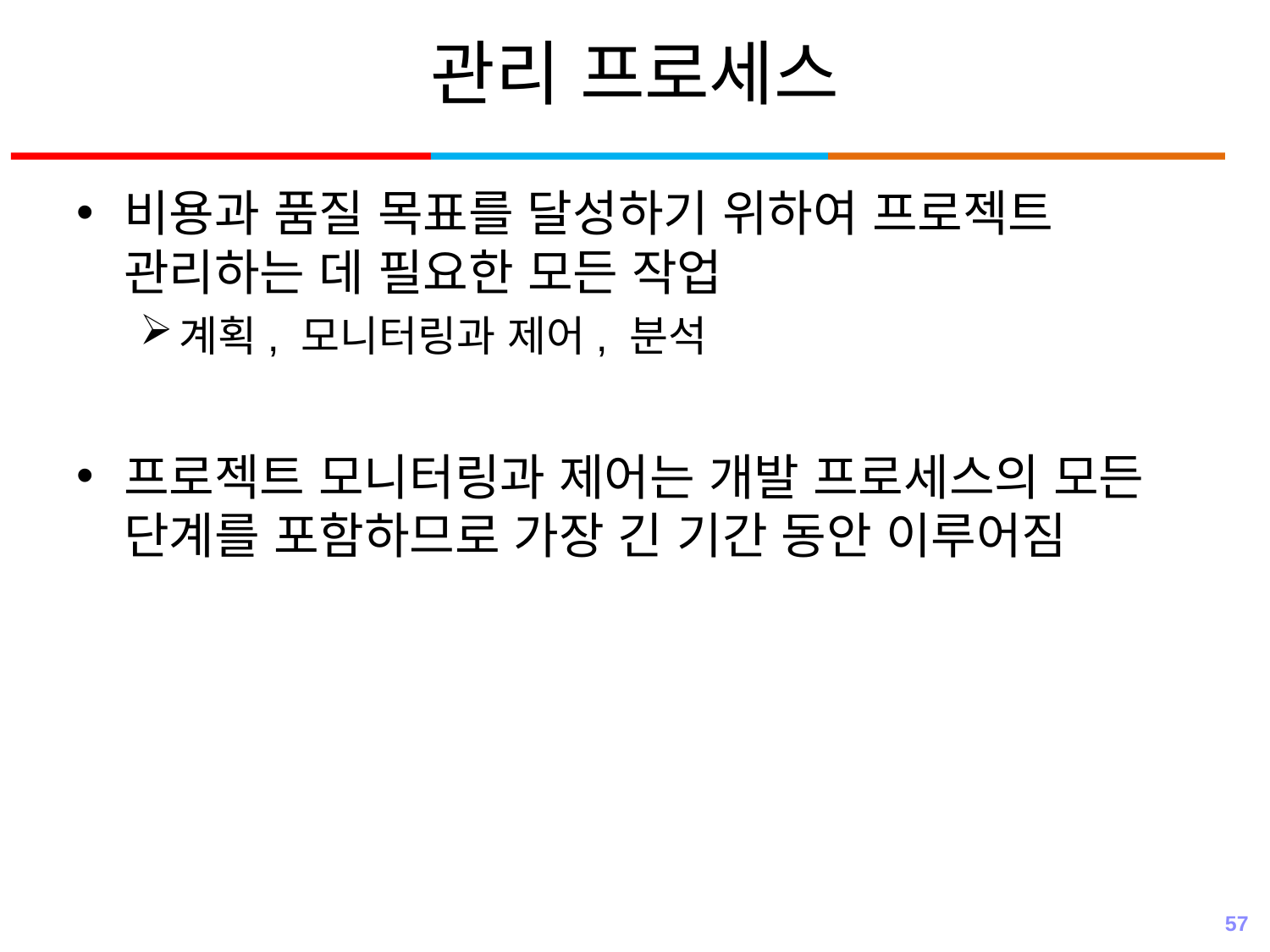

# 관리 프로세스
비용과 품질 목표를 달성하기 위하여 프로젝트 관리하는 데 필요한 모든 작업
계획, 모니터링과 제어, 분석

프로젝트 모니터링과 제어는 개발 프로세스의 모든 단계를 포함하므로 가장 긴 기간 동안 이루어짐
57